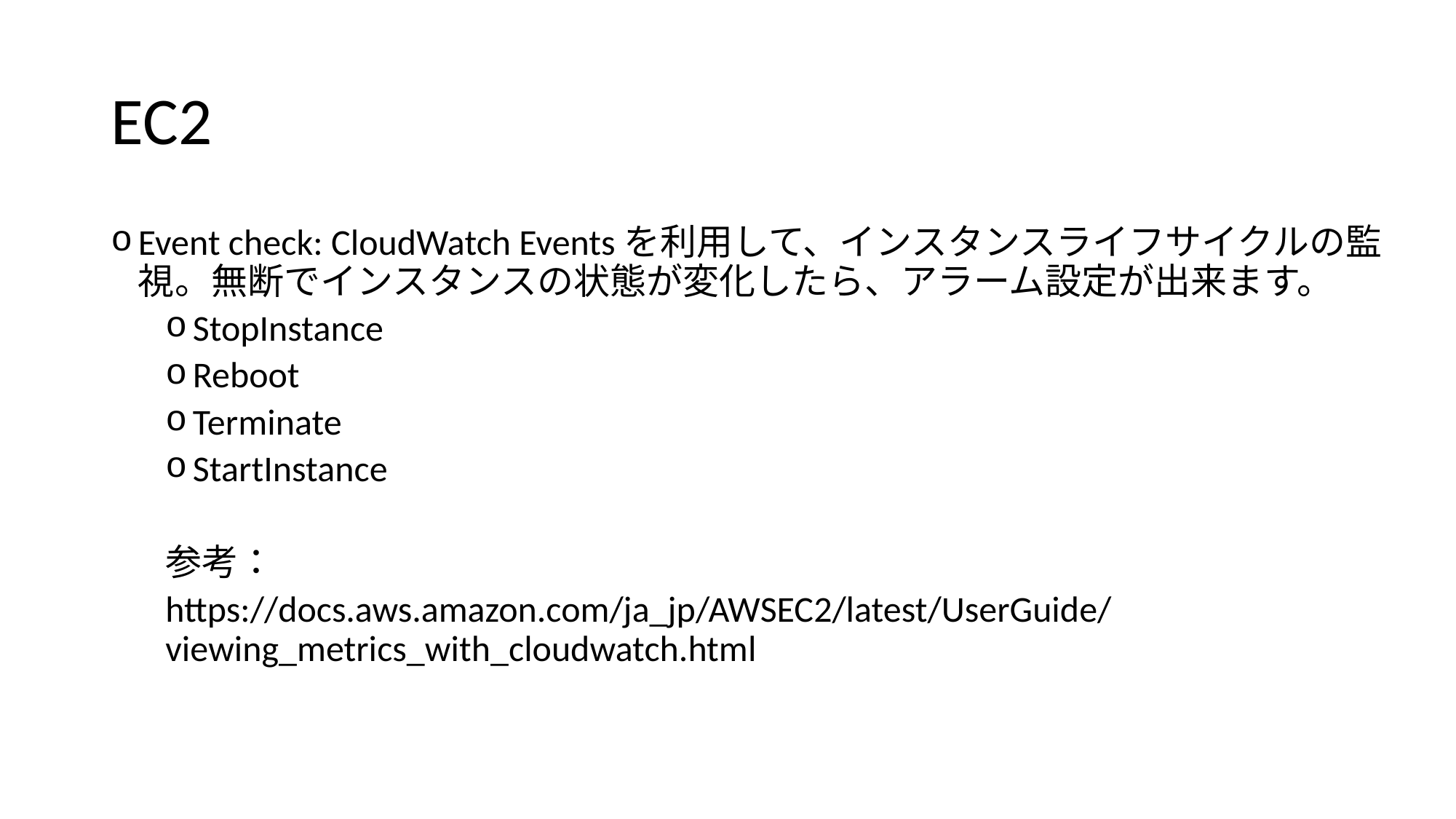

# EC2
Event check: CloudWatch Eventsを利用して、インスタンスライフサイクルの監視。無断でインスタンスの状態が変化したら、アラーム設定が出来ます。
StopInstance
Reboot
Terminate
StartInstance

参考：
https://docs.aws.amazon.com/ja_jp/AWSEC2/latest/UserGuide/viewing_metrics_with_cloudwatch.html